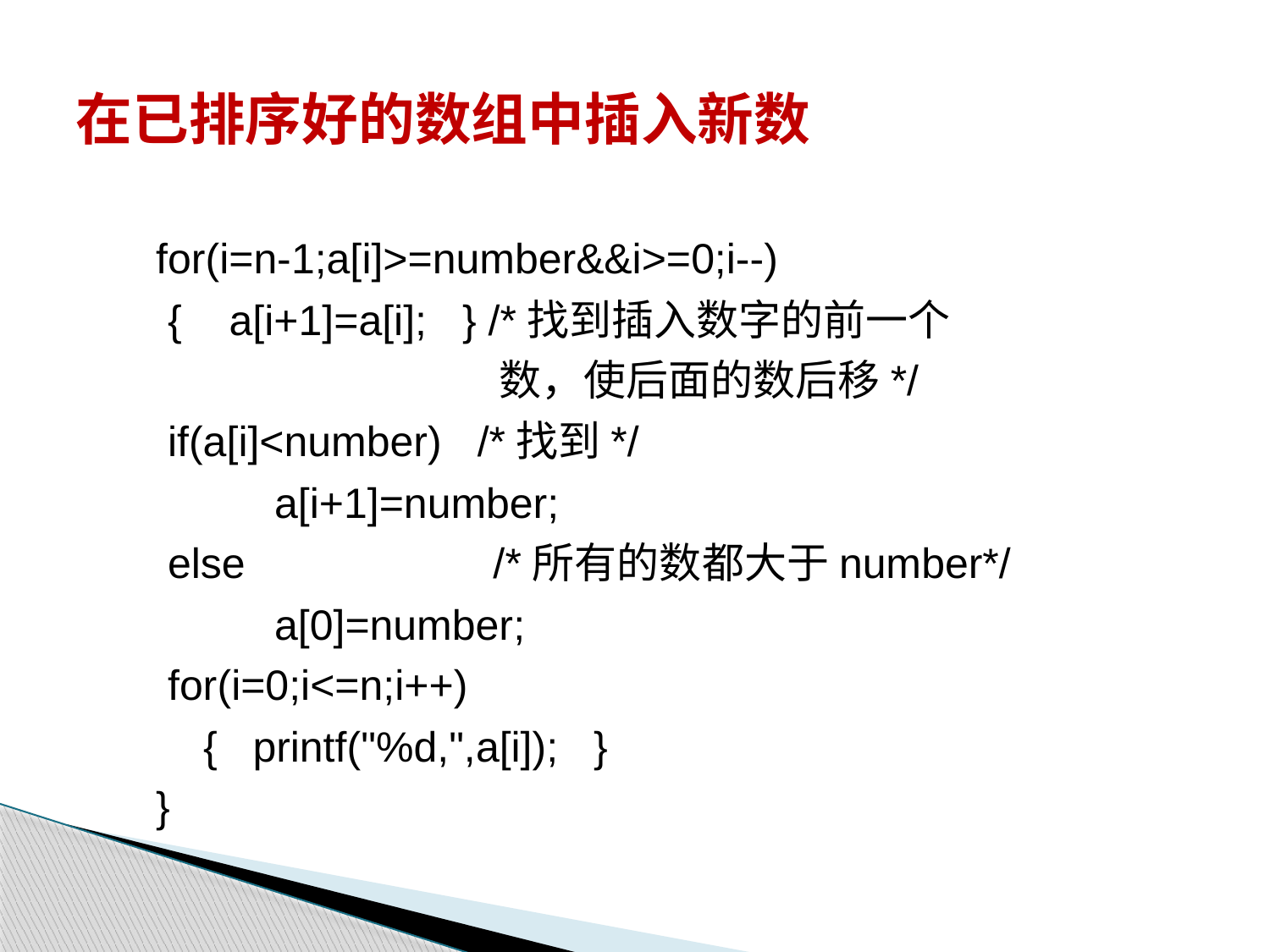

# 在已排序好的数组中插入新数
for(i=n-1;a[i]>=number&&i>=0;i--)
 {    a[i+1]=a[i];   } /*找到插入数字的前一个
                                   数，使后面的数后移*/
 if(a[i]<number)   /*找到*/
          a[i+1]=number;
 else                     /*所有的数都大于number*/
          a[0]=number;
 for(i=0;i<=n;i++)
    {   printf("%d,",a[i]);   }
}